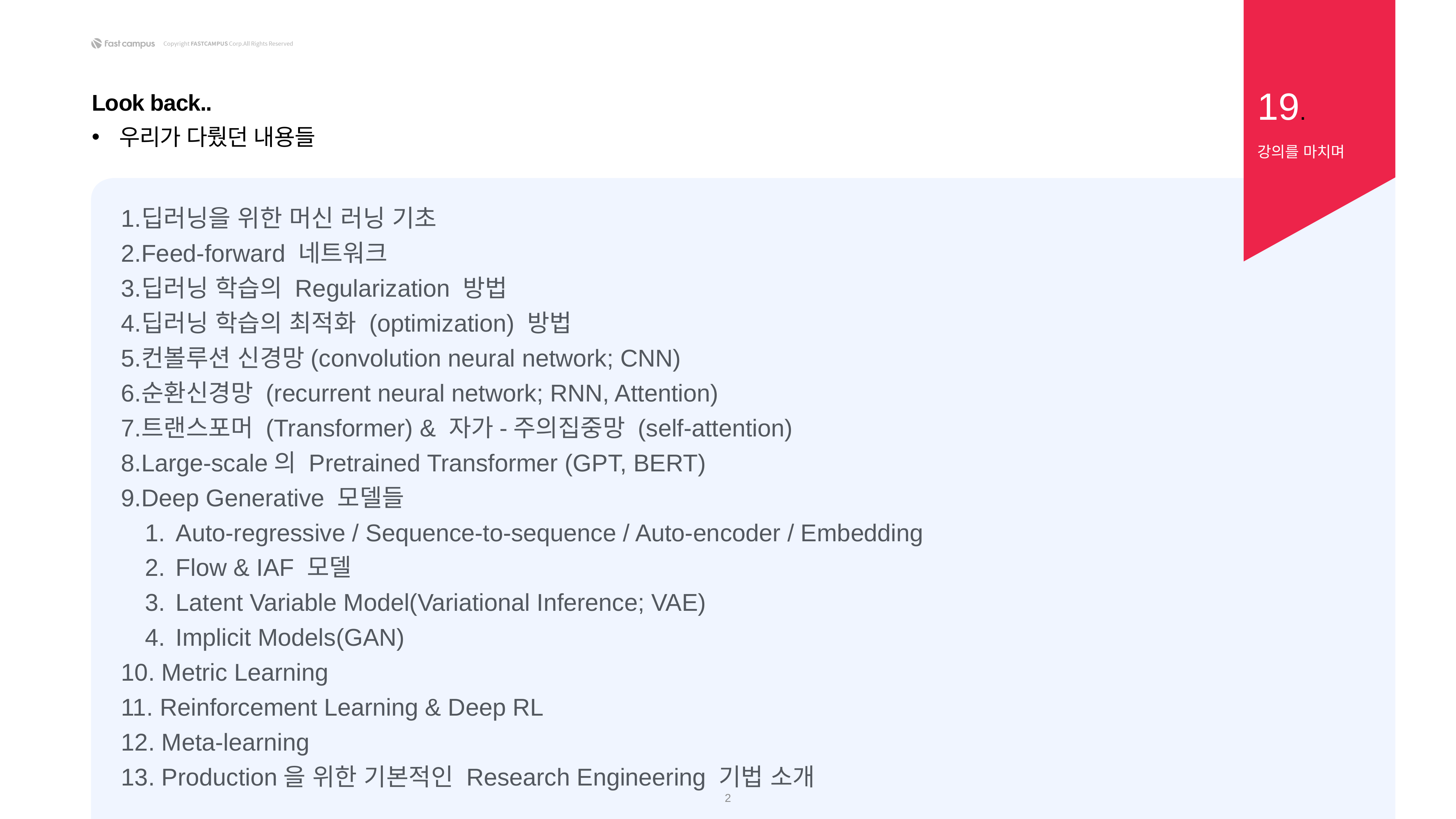

19.
Look back..
우리가 다뤘던 내용들
강의를 마치며
딥러닝을 위한 머신 러닝 기초
Feed-forward 네트워크
딥러닝 학습의 Regularization 방법
딥러닝 학습의 최적화 (optimization) 방법
컨볼루션 신경망(convolution neural network; CNN)
순환신경망 (recurrent neural network; RNN, Attention)
트랜스포머 (Transformer) & 자가-주의집중망 (self-attention)
Large-scale의 Pretrained Transformer (GPT, BERT)
Deep Generative 모델들
Auto-regressive / Sequence-to-sequence / Auto-encoder / Embedding
Flow & IAF 모델
Latent Variable Model(Variational Inference; VAE)
Implicit Models(GAN)
 Metric Learning
 Reinforcement Learning & Deep RL
 Meta-learning
 Production을 위한 기본적인 Research Engineering 기법 소개
2